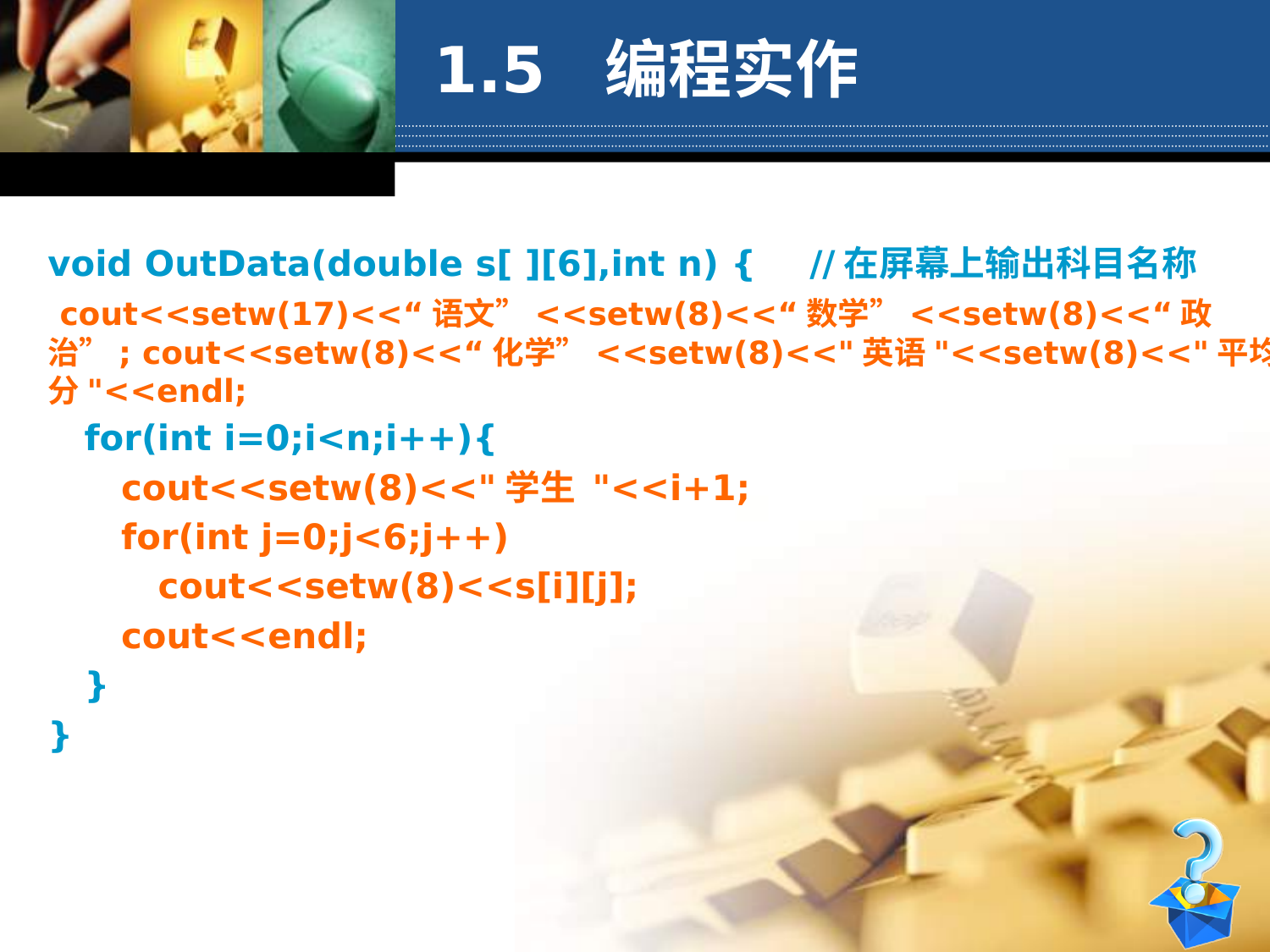

1.5  编程实作
void OutData(double s[ ][6],int n) {	//在屏幕上输出科目名称
 cout<<setw(17)<<“语文”<<setw(8)<<“数学”<<setw(8)<<“政治”; cout<<setw(8)<<“化学”<<setw(8)<<"英语"<<setw(8)<<"平均分"<<endl;
   for(int i=0;i<n;i++){
      cout<<setw(8)<<"学生 "<<i+1;
      for(int j=0;j<6;j++)
         cout<<setw(8)<<s[i][j];
      cout<<endl;
   }
}